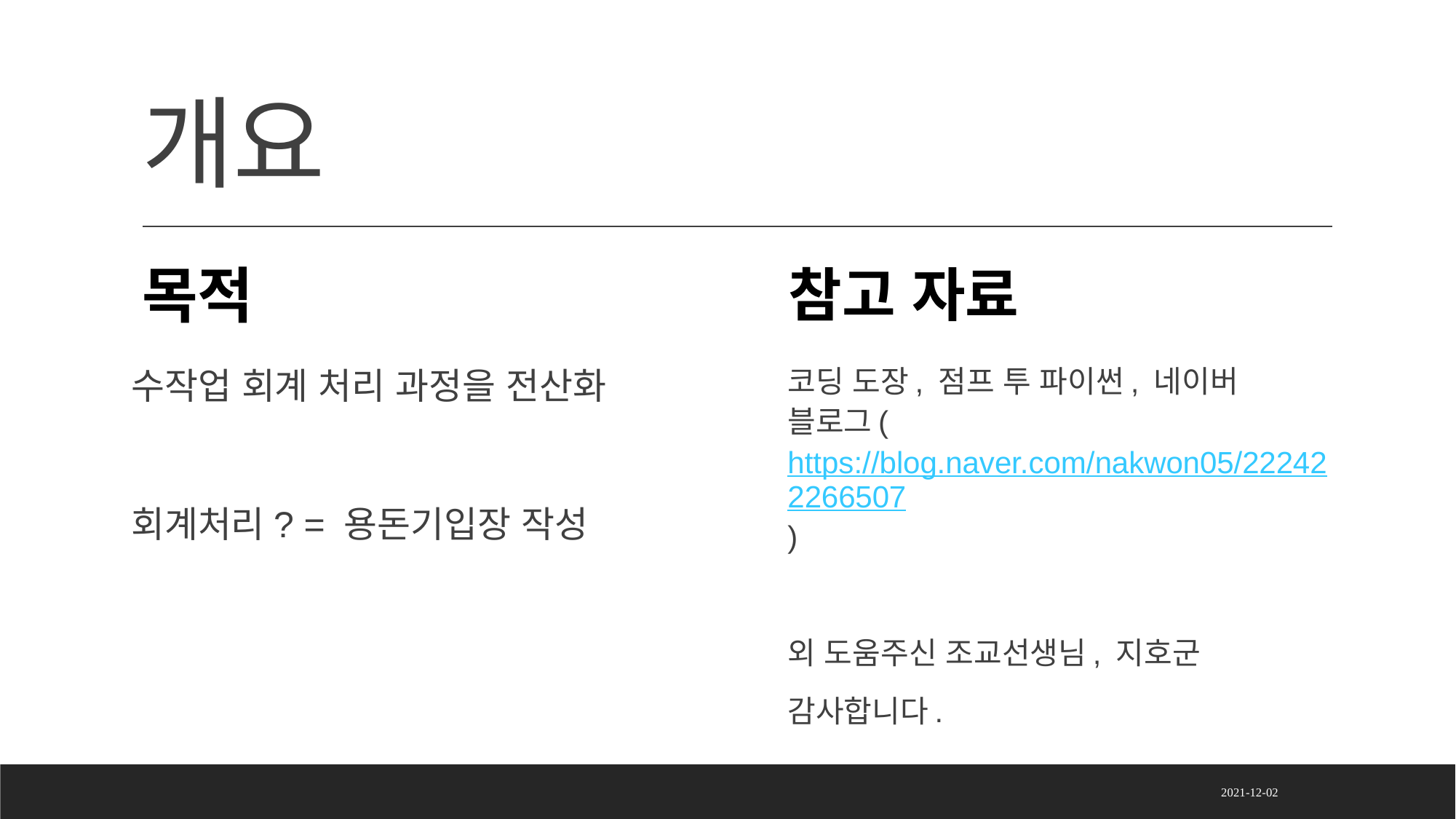

개요
목적
참고 자료
코딩 도장, 점프 투 파이썬, 네이버 블로그(https://blog.naver.com/nakwon05/222422266507)

외 도움주신 조교선생님, 지호군
감사합니다.

수작업 회계 처리 과정을 전산화

회계처리? = 용돈기입장 작성

2021-12-02